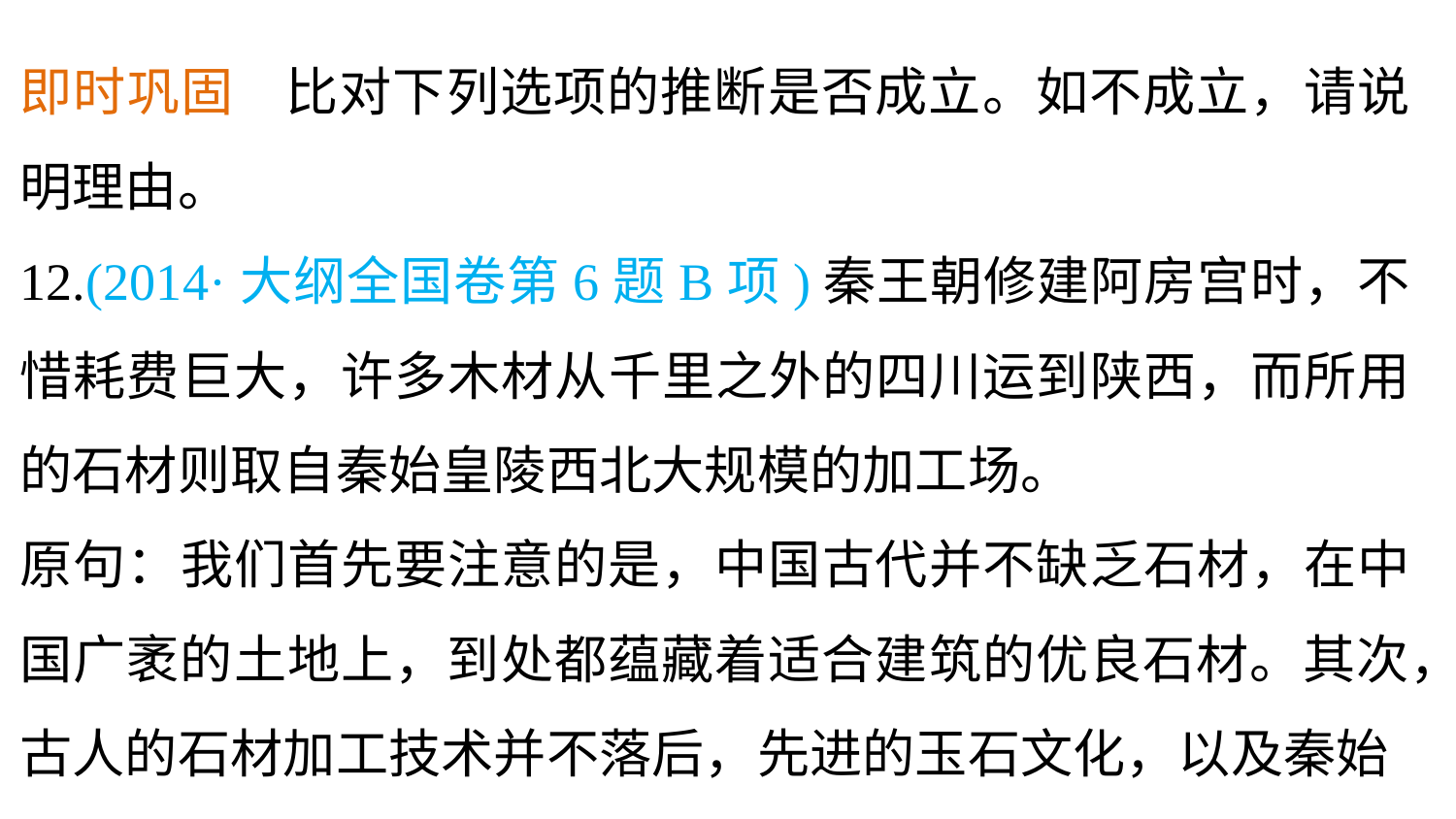

即时巩固    比对下列选项的推断是否成立。如不成立，请说明理由。
12.(2014·大纲全国卷第6题B项)秦王朝修建阿房宫时，不惜耗费巨大，许多木材从千里之外的四川运到陕西，而所用的石材则取自秦始皇陵西北大规模的加工场。
原句：我们首先要注意的是，中国古代并不缺乏石材，在中国广袤的土地上，到处都蕴藏着适合建筑的优良石材。其次，古人的石材加工技术并不落后，先进的玉石文化，以及秦始